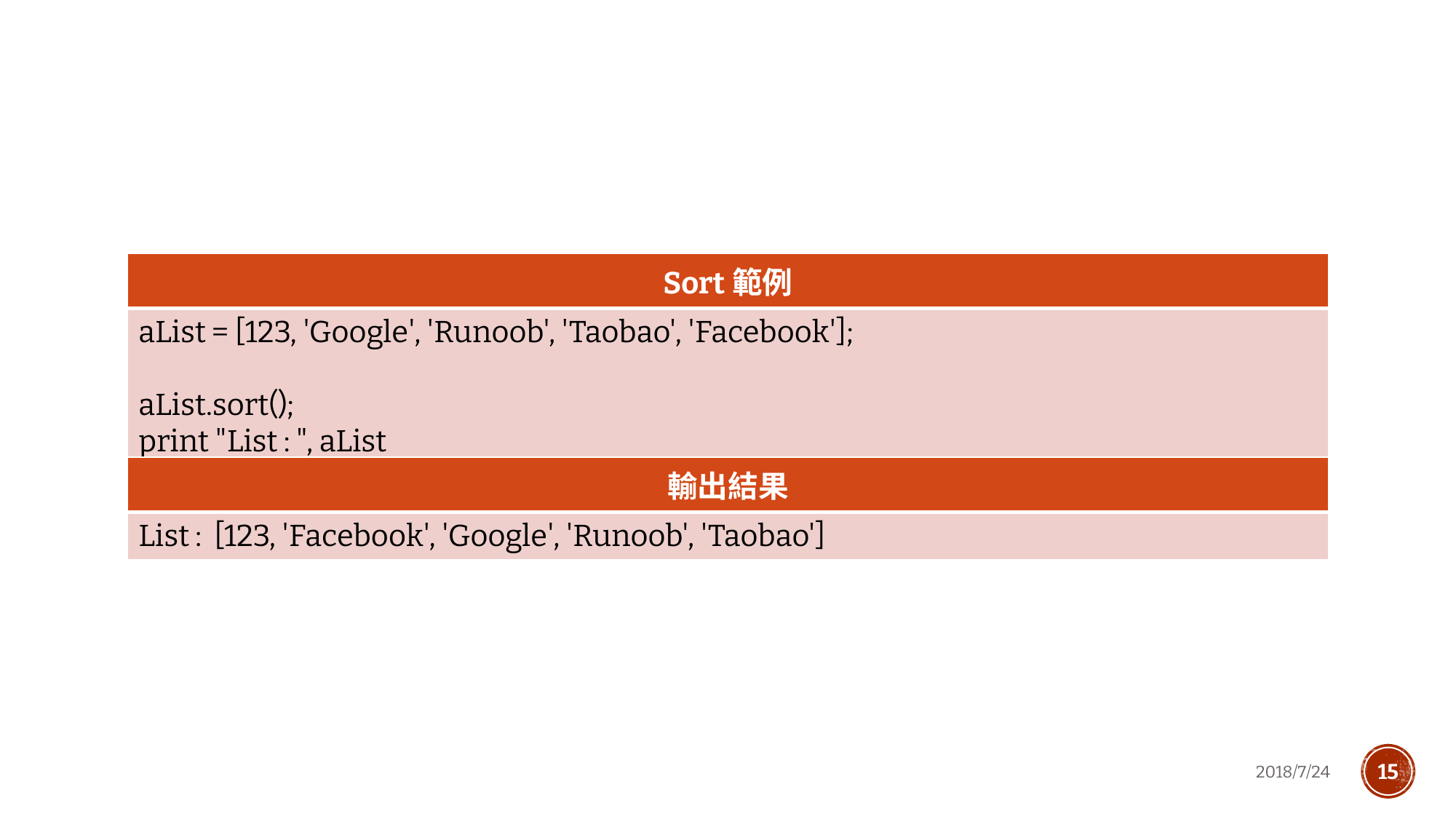

#
| Sort範例 |
| --- |
| aList = [123, 'Google', 'Runoob', 'Taobao', 'Facebook']; aList.sort(); print "List : ", aList |
| 輸出結果 |
| --- |
| List : [123, 'Facebook', 'Google', 'Runoob', 'Taobao'] |
2018/7/24
15